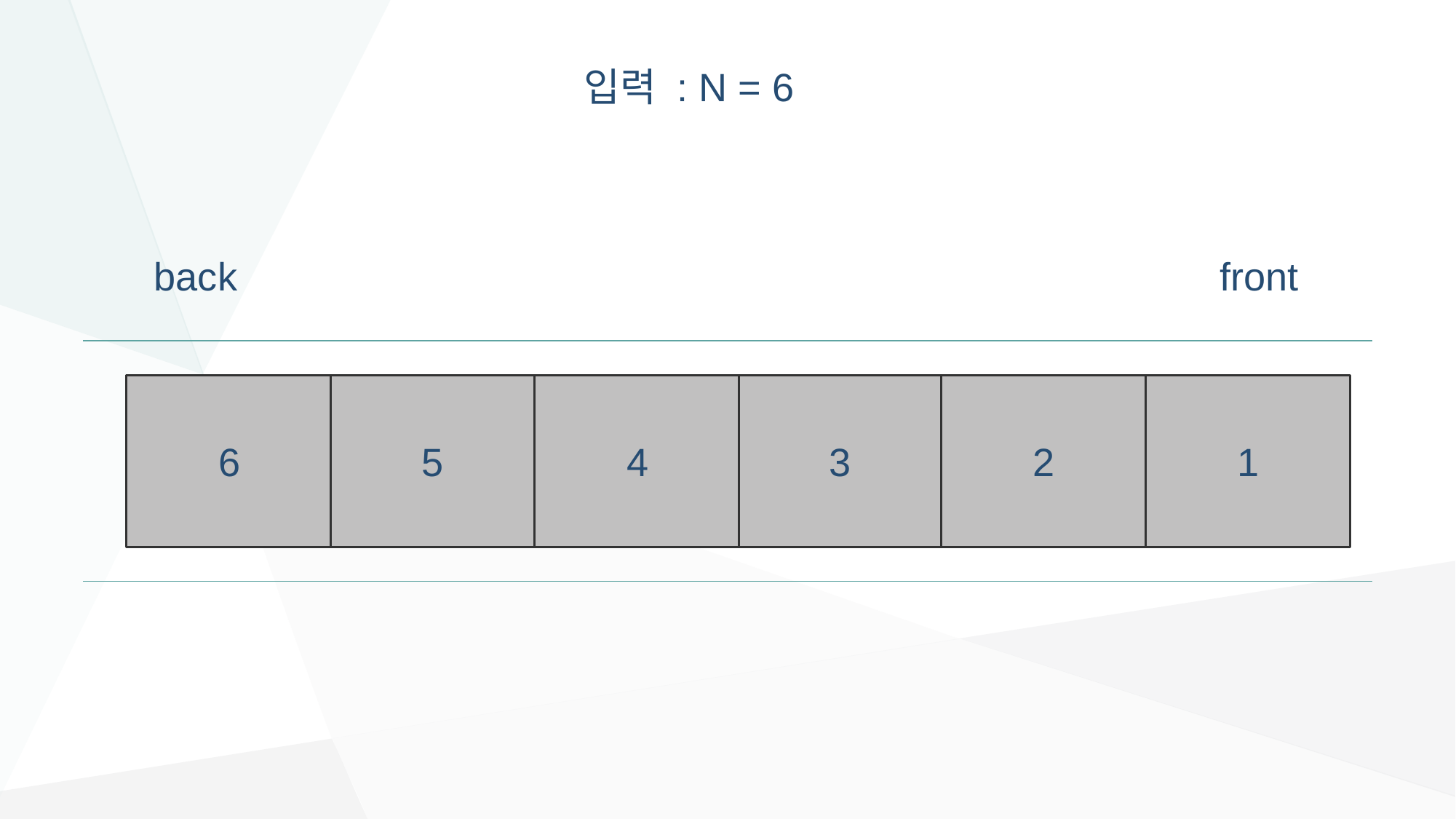

입력 : N = 6
back
front

 6
 5
 4
 3
 2
 1